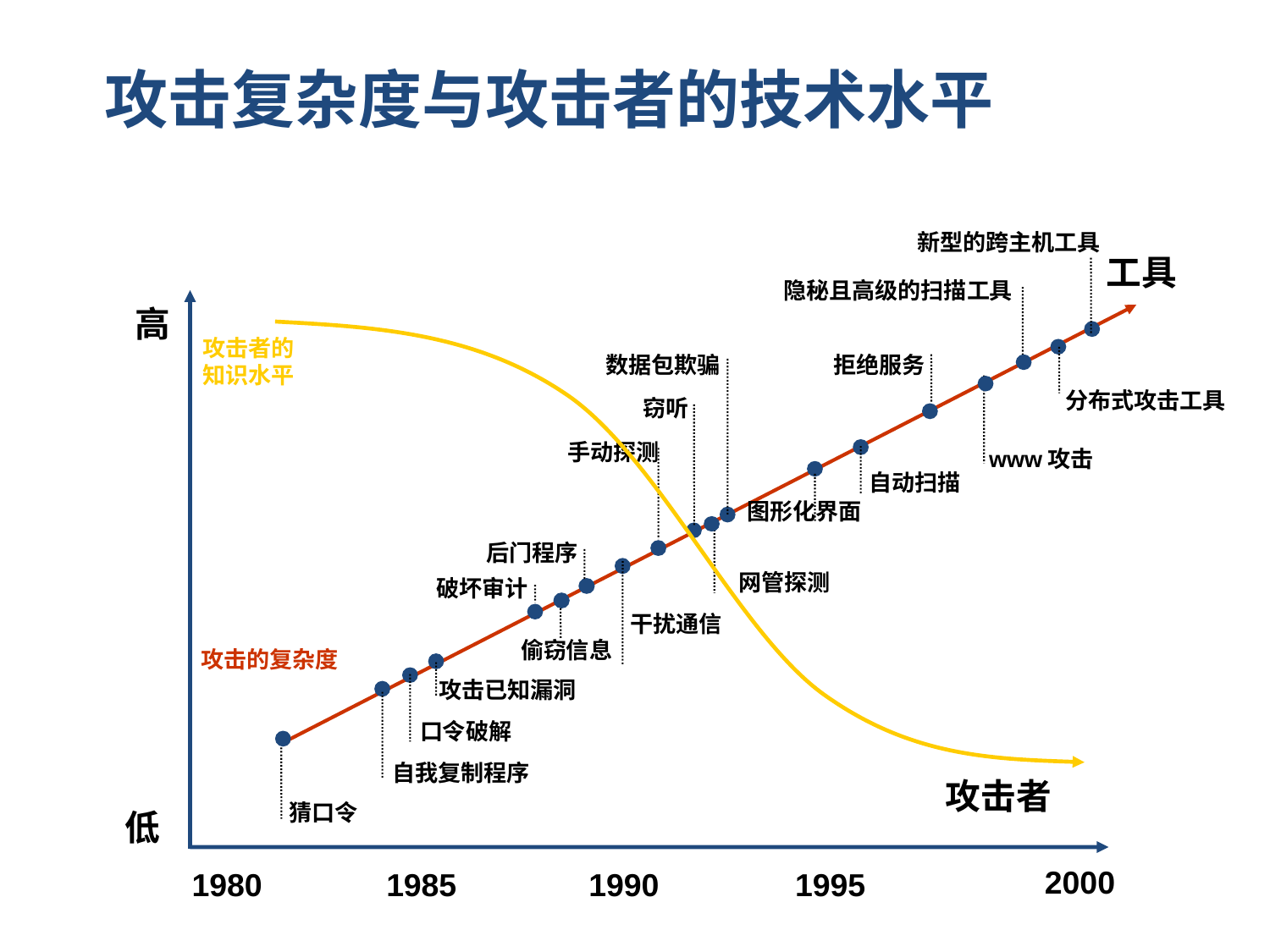

攻击复杂度与攻击者的技术水平
新型的跨主机工具
工具

隐秘且高级的扫描工具

高

攻击者的
知识水平

数据包欺骗
拒绝服务

分布式攻击工具
窃听

手动探测
www攻击

自动扫描

图形化界面

后门程序

网管探测
破坏审计

干扰通信

偷窃信息
攻击的复杂度

攻击已知漏洞

口令破解

自我复制程序
攻击者
猜口令
低

2000
1980
1985
1990
1995